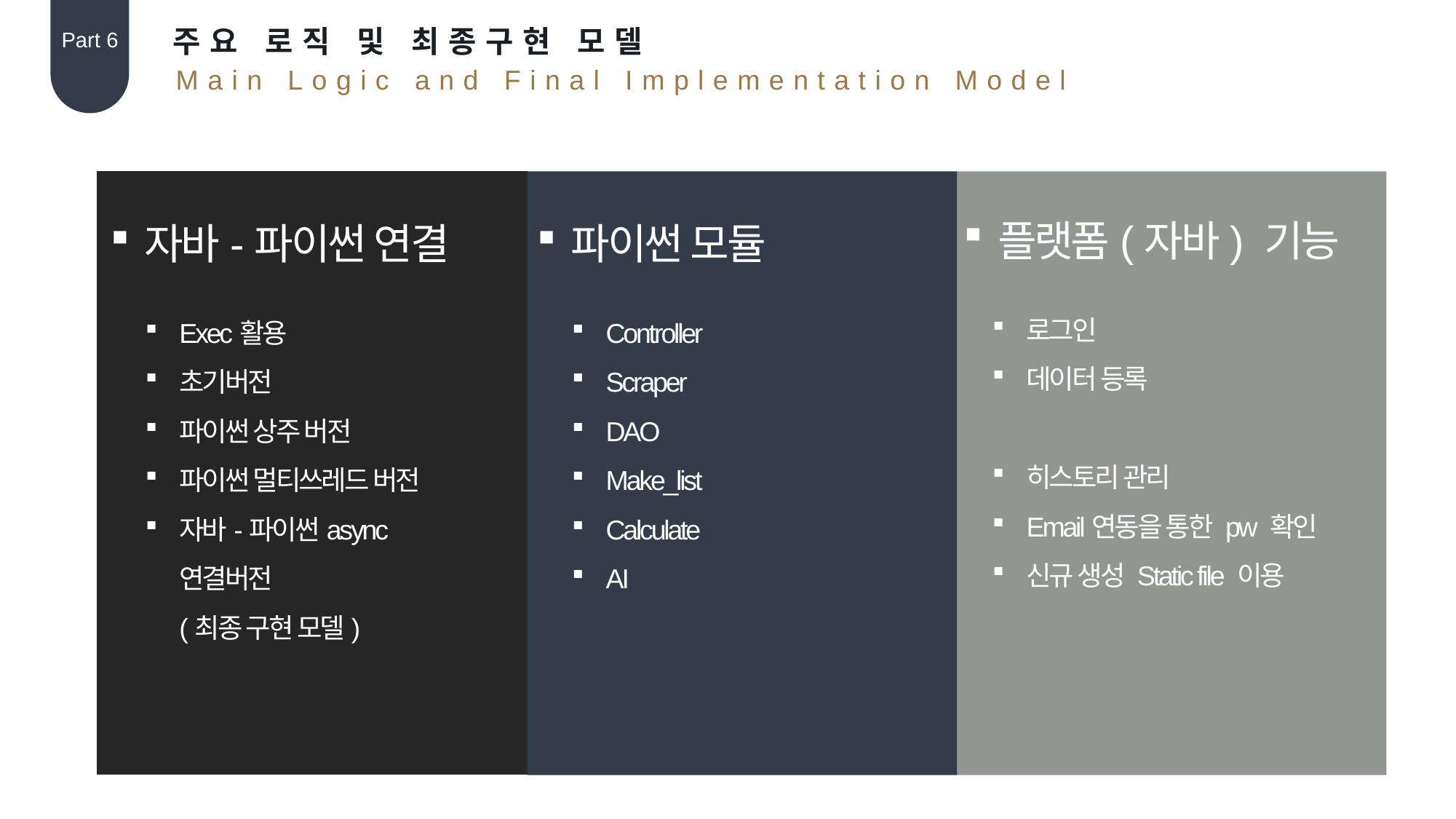

주요 로직 및 최종구현 모델
Part 6
Main Logic and Final Implementation Model

플랫폼(자바) 기능
자바-파이썬 연결
파이썬 모듈
로그인
데이터 등록

히스토리 관리
Email연동을 통한 pw 확인
신규 생성 Static file 이용
Exec활용
초기버전
파이썬 상주 버전
파이썬 멀티쓰레드 버전
자바-파이썬async 연결버전
(최종 구현 모델)
Controller
Scraper
DAO
Make_list
Calculate
AI